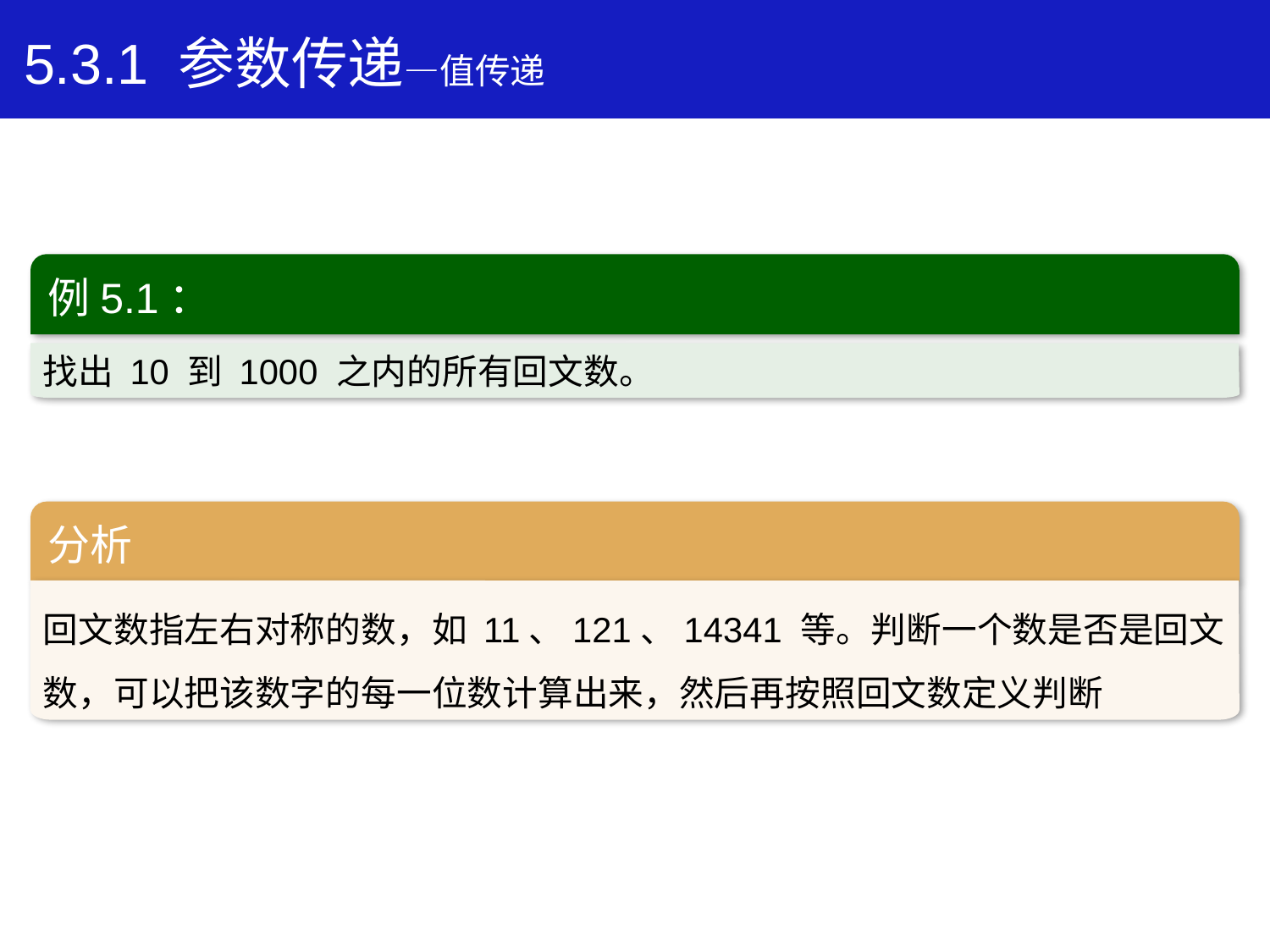

5.3.1 参数传递—值传递
例5.1：
找出 10 到 1000 之内的所有回文数。
分析
回文数指左右对称的数，如 11、121、14341 等。判断一个数是否是回文数，可以把该数字的每一位数计算出来，然后再按照回文数定义判断
21